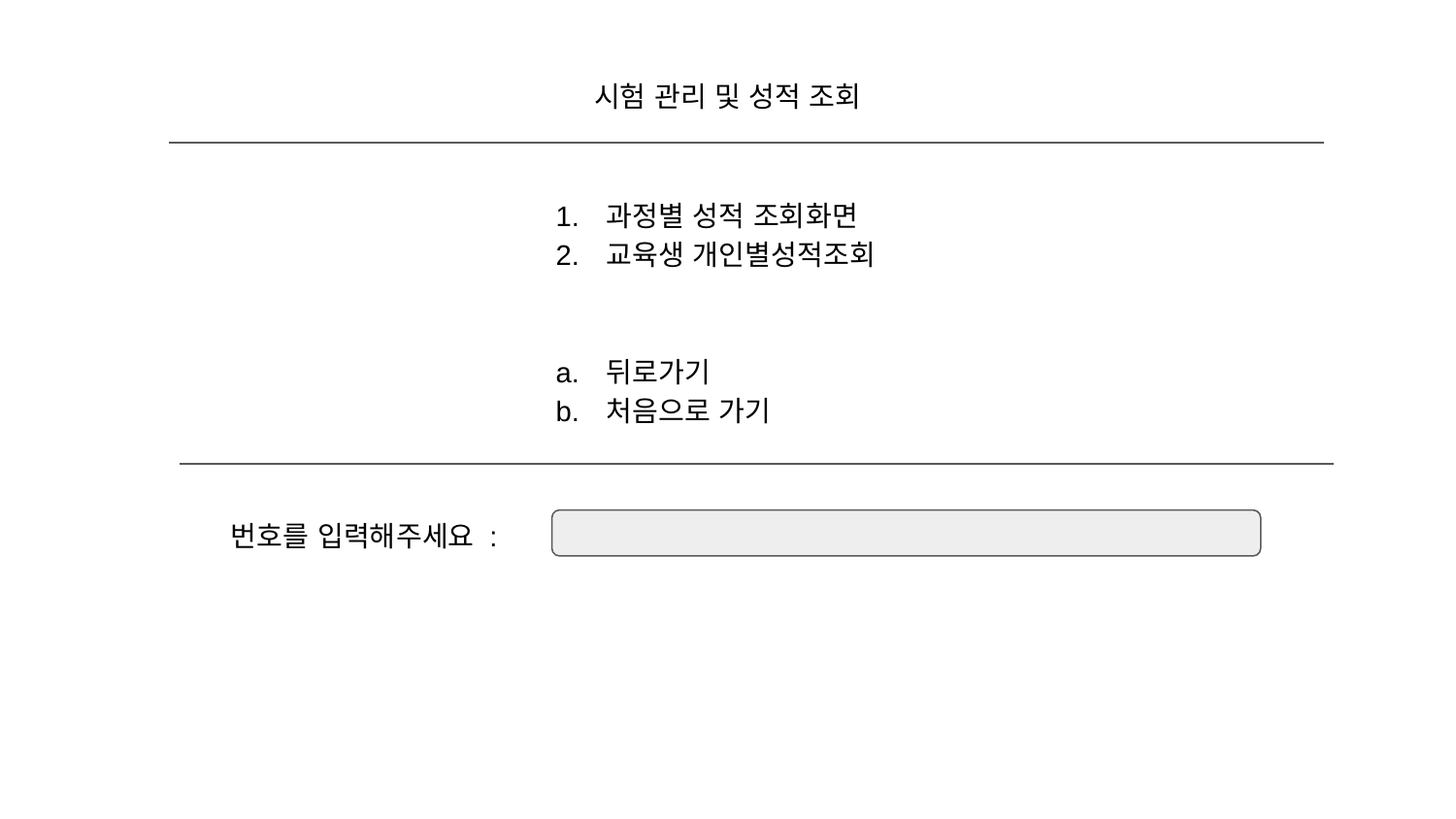

시험 관리 및 성적 조회
과정별 성적 조회화면
교육생 개인별성적조회

뒤로가기
처음으로 가기
번호를 입력해주세요 :